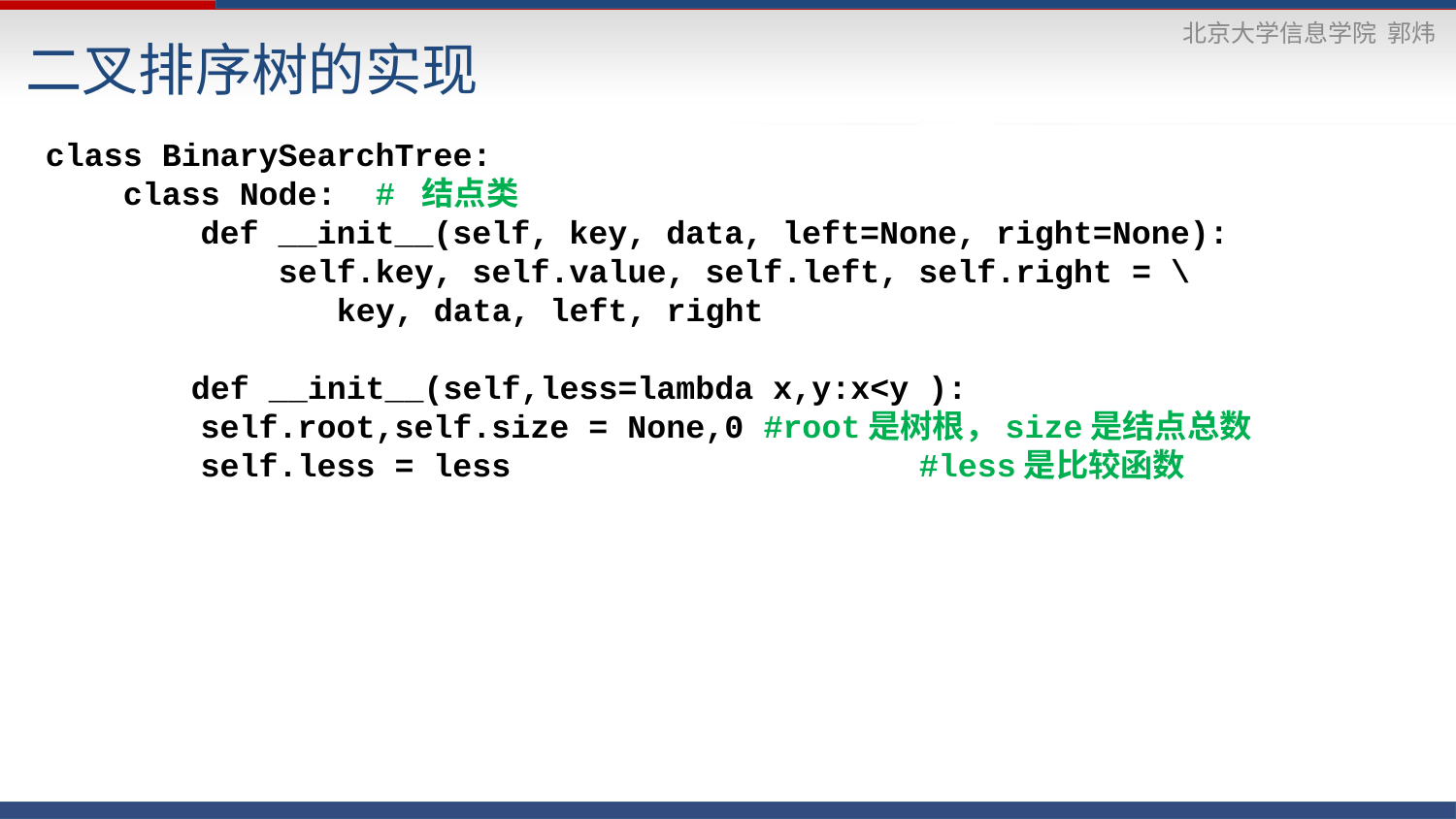

二叉排序树的实现
class BinarySearchTree:
    class Node:  # 结点类
        def __init__(self, key, data, left=None, right=None):
            self.key, self.value, self.left, self.right = \
               key, data, left, right

	def __init__(self,less=lambda x,y:x<y ):
        self.root,self.size = None,0 #root是树根，size是结点总数
        self.less = less 			#less是比较函数
17